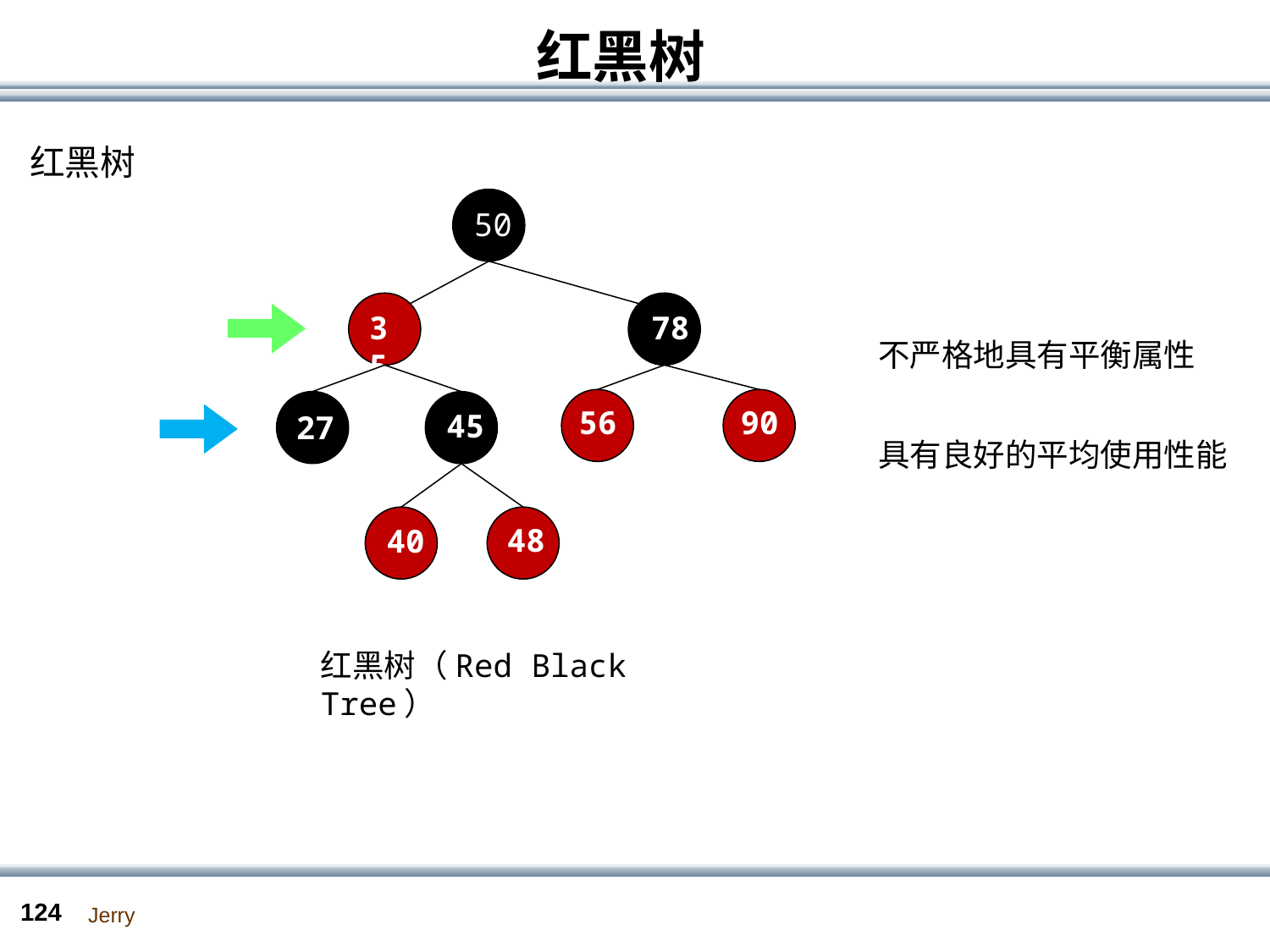

# 红黑树
红黑树

50

35
78

不严格地具有平衡属性

56
90
45
27

具有良好的平均使用性能

48
40
红黑树（Red Black Tree）